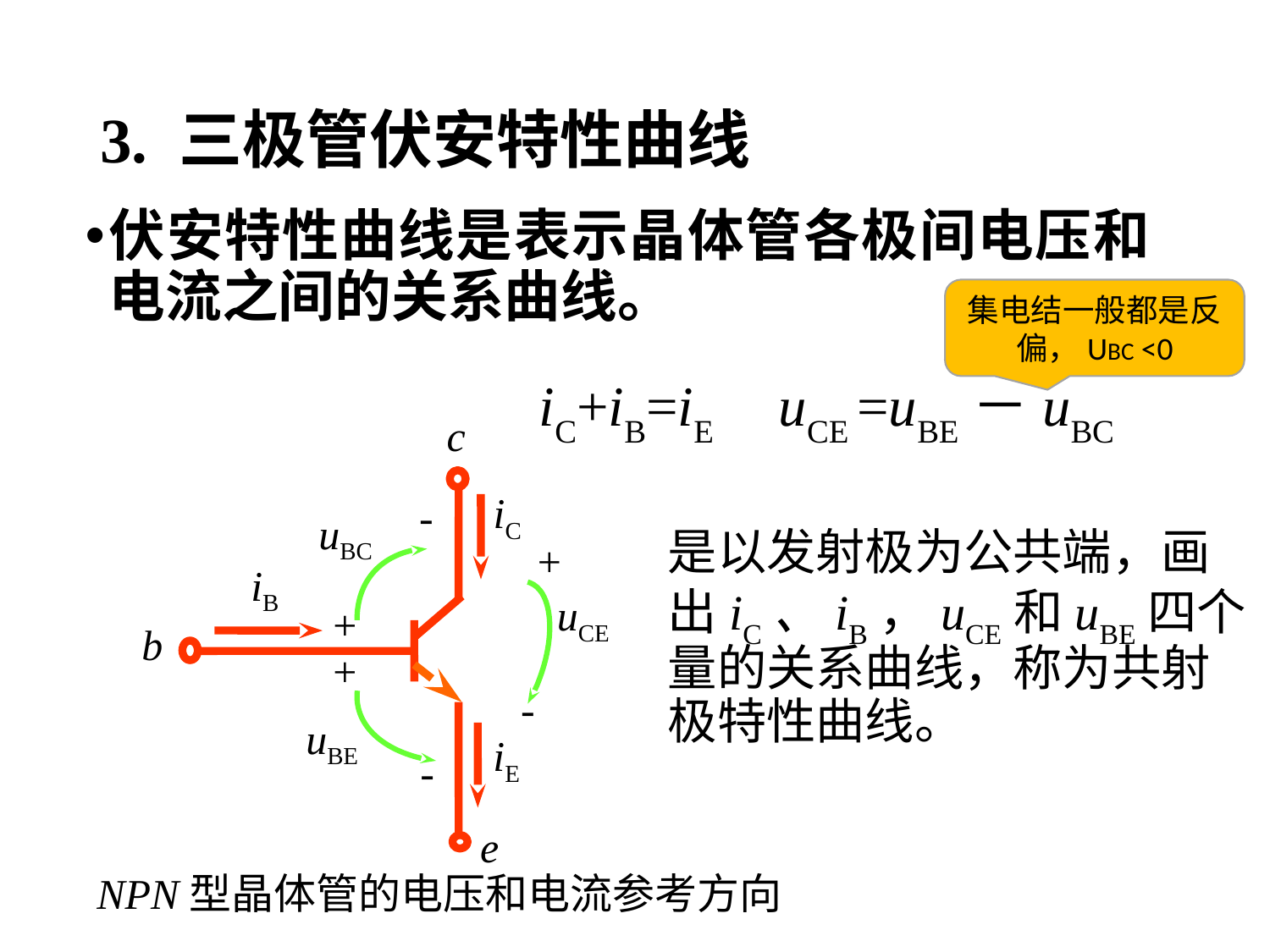

# 3. 三极管伏安特性曲线
伏安特性曲线是表示晶体管各极间电压和电流之间的关系曲线。
集电结一般都是反偏，UBC <0
 iC+iB=iE     uCE =uBE－uBC
c

iC
-

uBC
+

iB
uCE

+

b

+

-

uBE

iE
-
e

  NPN型晶体管的电压和电流参考方向
是以发射极为公共端，画出iC、iB，uCE和uBE四个量的关系曲线，称为共射极特性曲线。